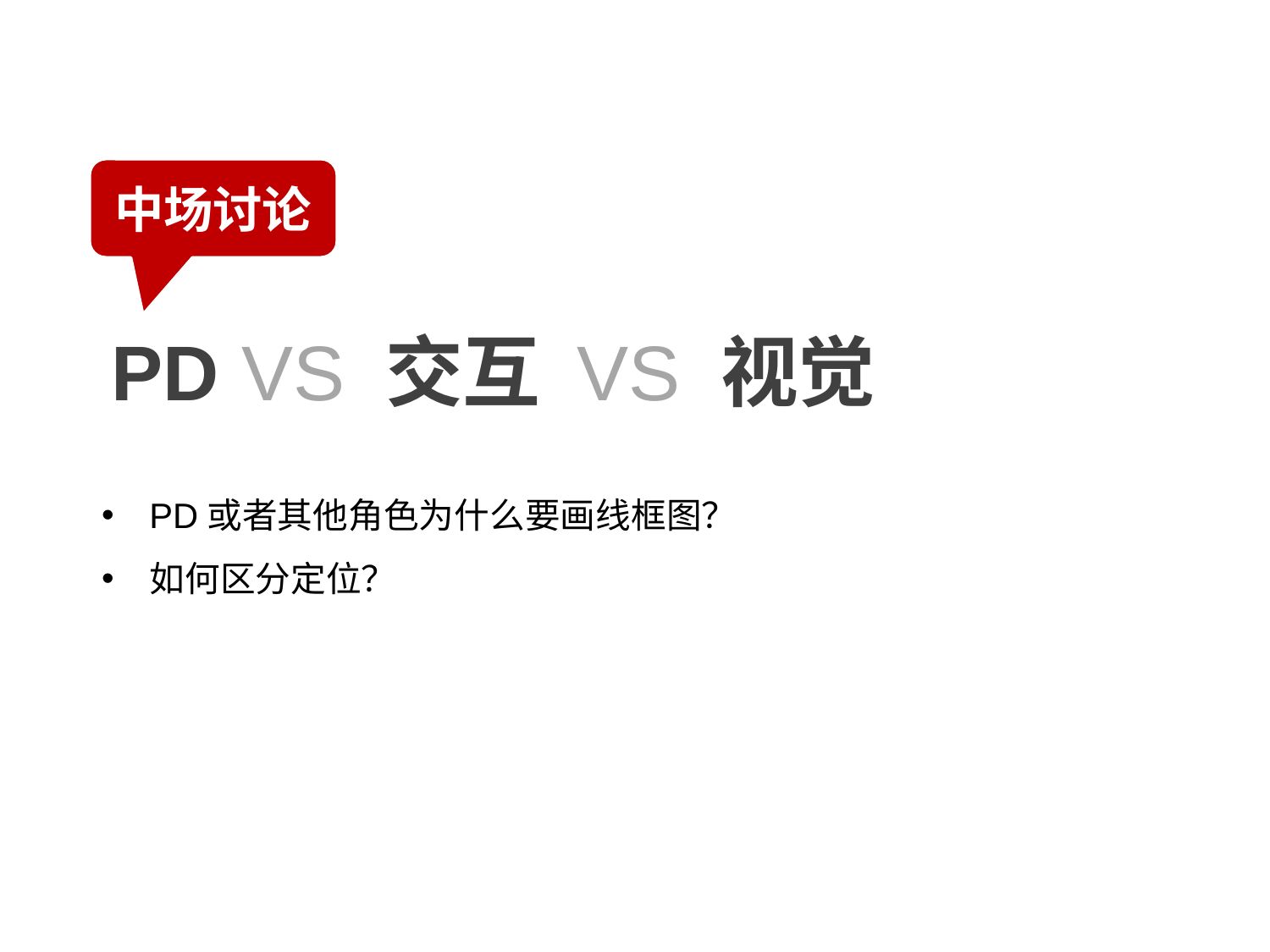

中场讨论
PD VS 交互 VS 视觉
PD或者其他角色为什么要画线框图？
如何区分定位？